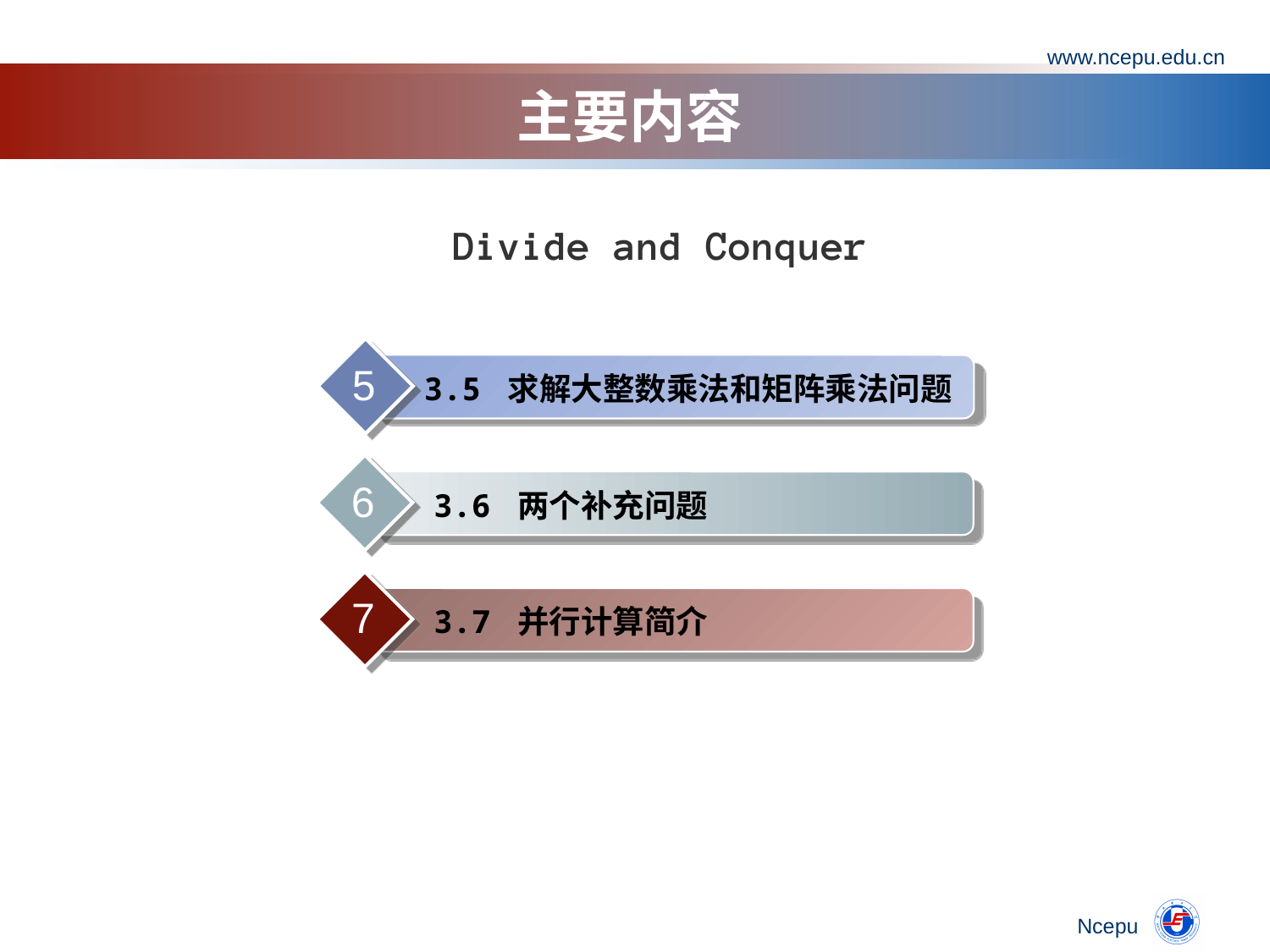

www.ncepu.edu.cn
# 主要内容
Divide and Conquer

5

3.5 求解大整数乘法和矩阵乘法问题

6

 3.6 两个补充问题

7

 3.7 并行计算简介
Ncepu